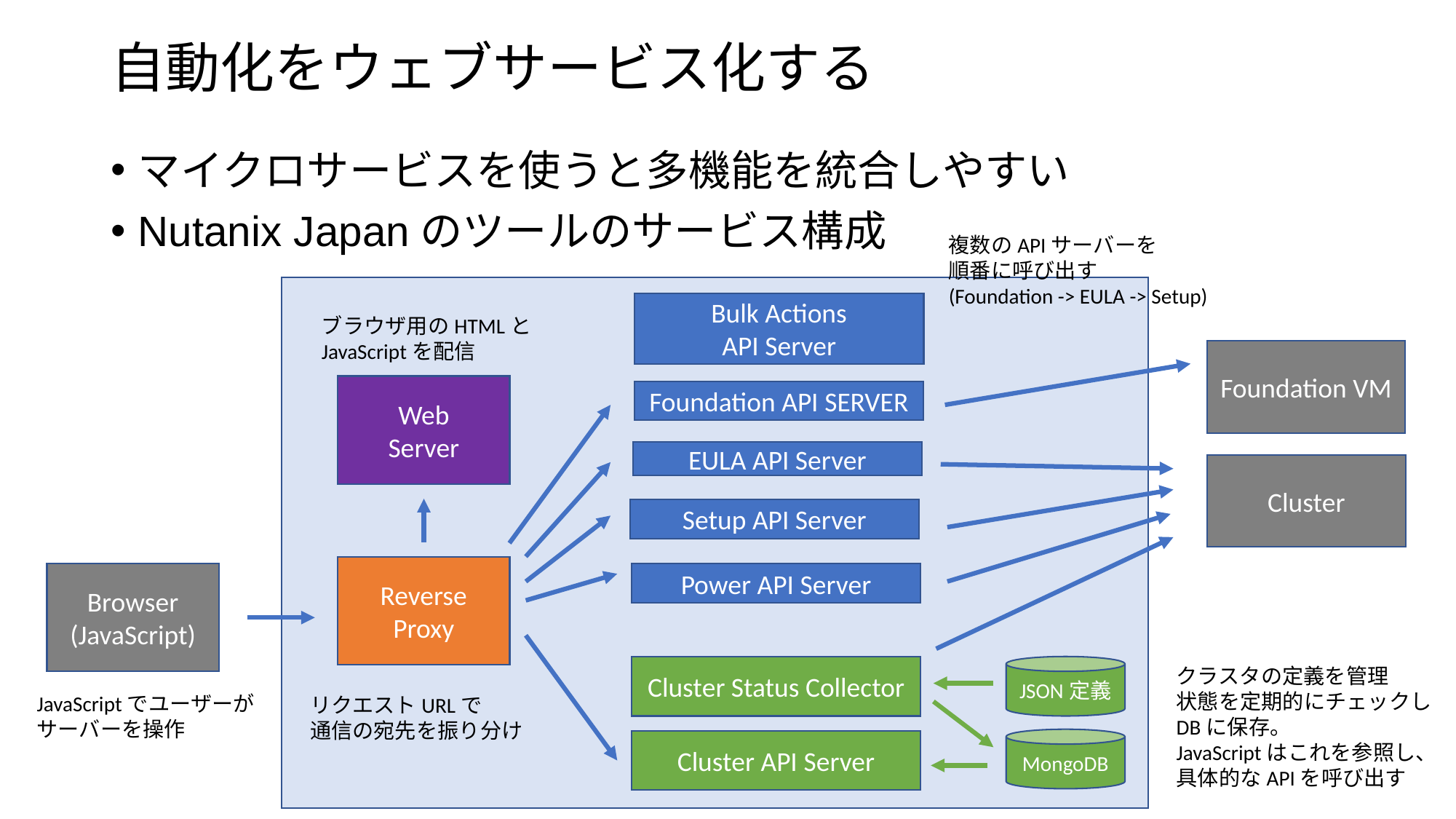

# 自動化をウェブサービス化する
マイクロサービスを使うと多機能を統合しやすい
Nutanix Japanのツールのサービス構成
複数のAPIサーバーを
順番に呼び出す
(Foundation -> EULA -> Setup)

Bulk Actions
API Server
ブラウザ用のHTMLと
JavaScriptを配信
Foundation VM
Web
Server
Foundation API SERVER
EULA API Server
Cluster
Setup API Server
Reverse Proxy
Browser
(JavaScript)
Power API Server
Cluster Status Collector
JSON定義
クラスタの定義を管理
状態を定期的にチェックし
DBに保存。
JavaScriptはこれを参照し、
具体的なAPIを呼び出す
JavaScriptでユーザーが
サーバーを操作
リクエストURLで
通信の宛先を振り分け
MongoDB
Cluster API Server